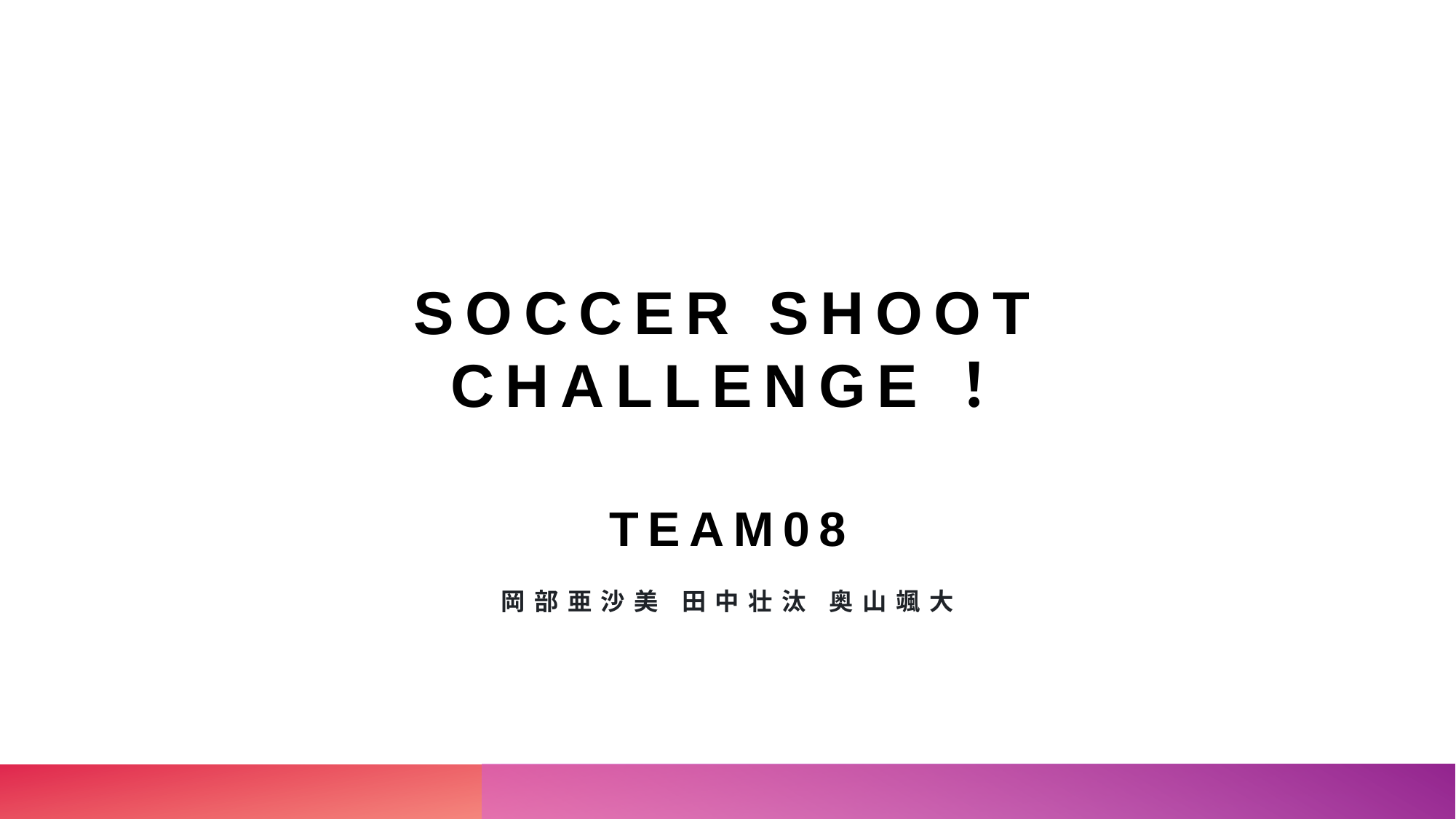

# Soccer Shoot Challenge！
Team08
岡部亜沙美 田中壮汰 奥山颯大